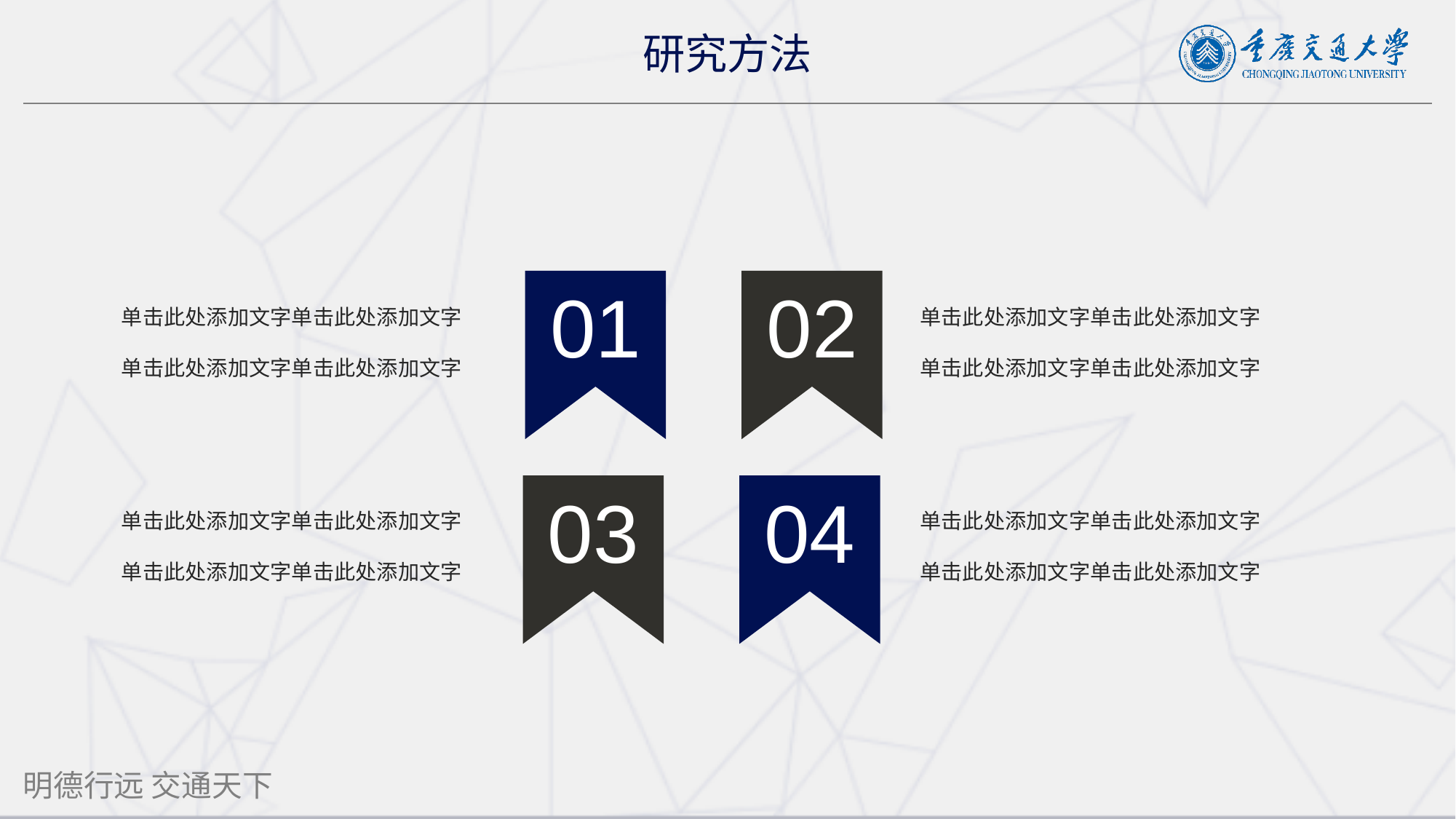

研究方法
单击此处添加文字单击此处添加文字
单击此处添加文字单击此处添加文字
单击此处添加文字单击此处添加文字
单击此处添加文字单击此处添加文字
02
01
单击此处添加文字单击此处添加文字
单击此处添加文字单击此处添加文字
单击此处添加文字单击此处添加文字
单击此处添加文字单击此处添加文字
04
03